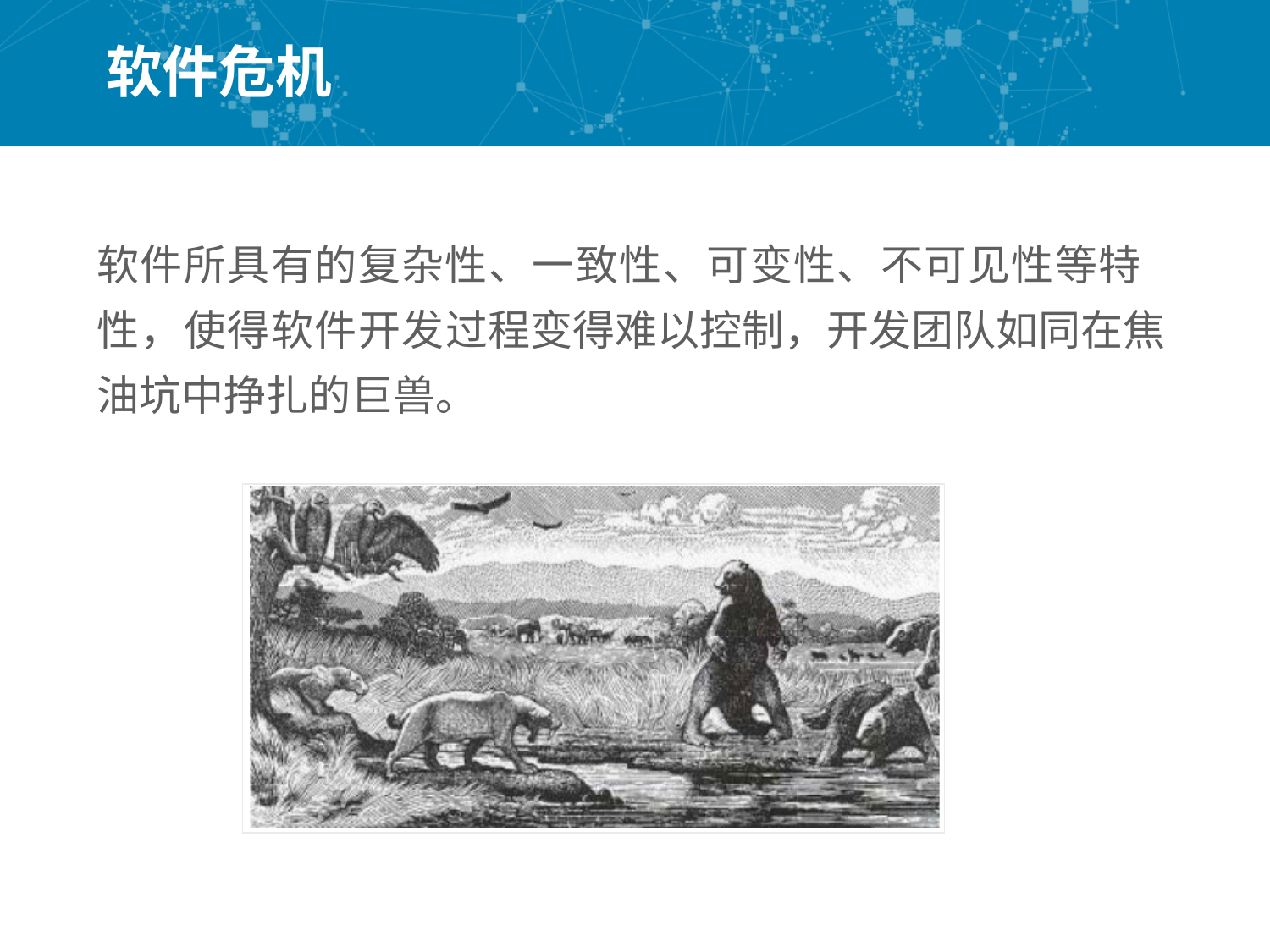

# 软件危机
软件所具有的复杂性、一致性、可变性、不可见性等特性，使得软件开发过程变得难以控制，开发团队如同在焦油坑中挣扎的巨兽。

8